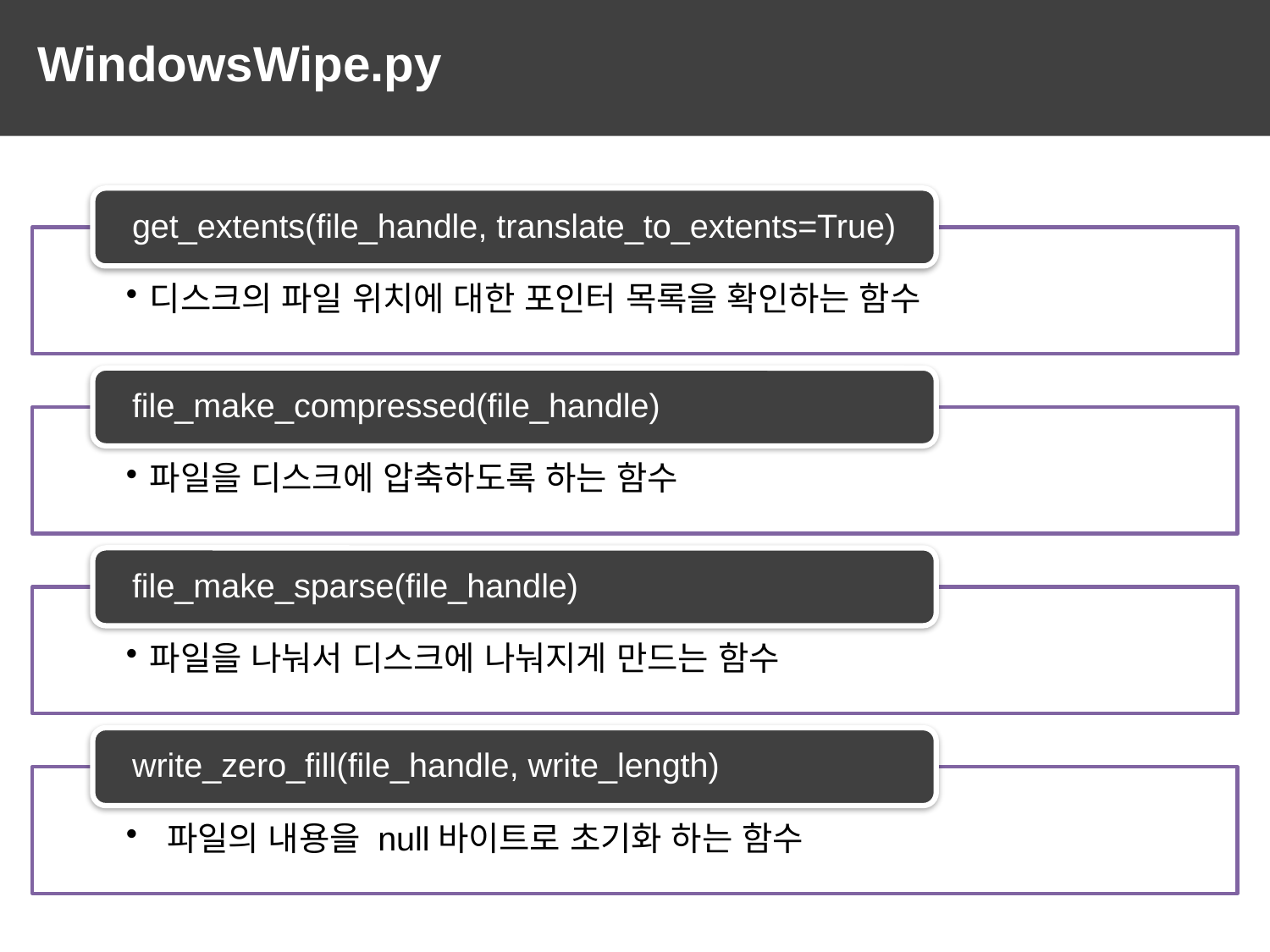

WindowsWipe.py
디스크의 파일 위치에 대한 포인터 목록을 확인하는 함수
get_extents(file_handle, translate_to_extents=True)
파일을 디스크에 압축하도록 하는 함수
file_make_compressed(file_handle)
파일을 나눠서 디스크에 나눠지게 만드는 함수
file_make_sparse(file_handle)
 파일의 내용을 null바이트로 초기화 하는 함수
write_zero_fill(file_handle, write_length)